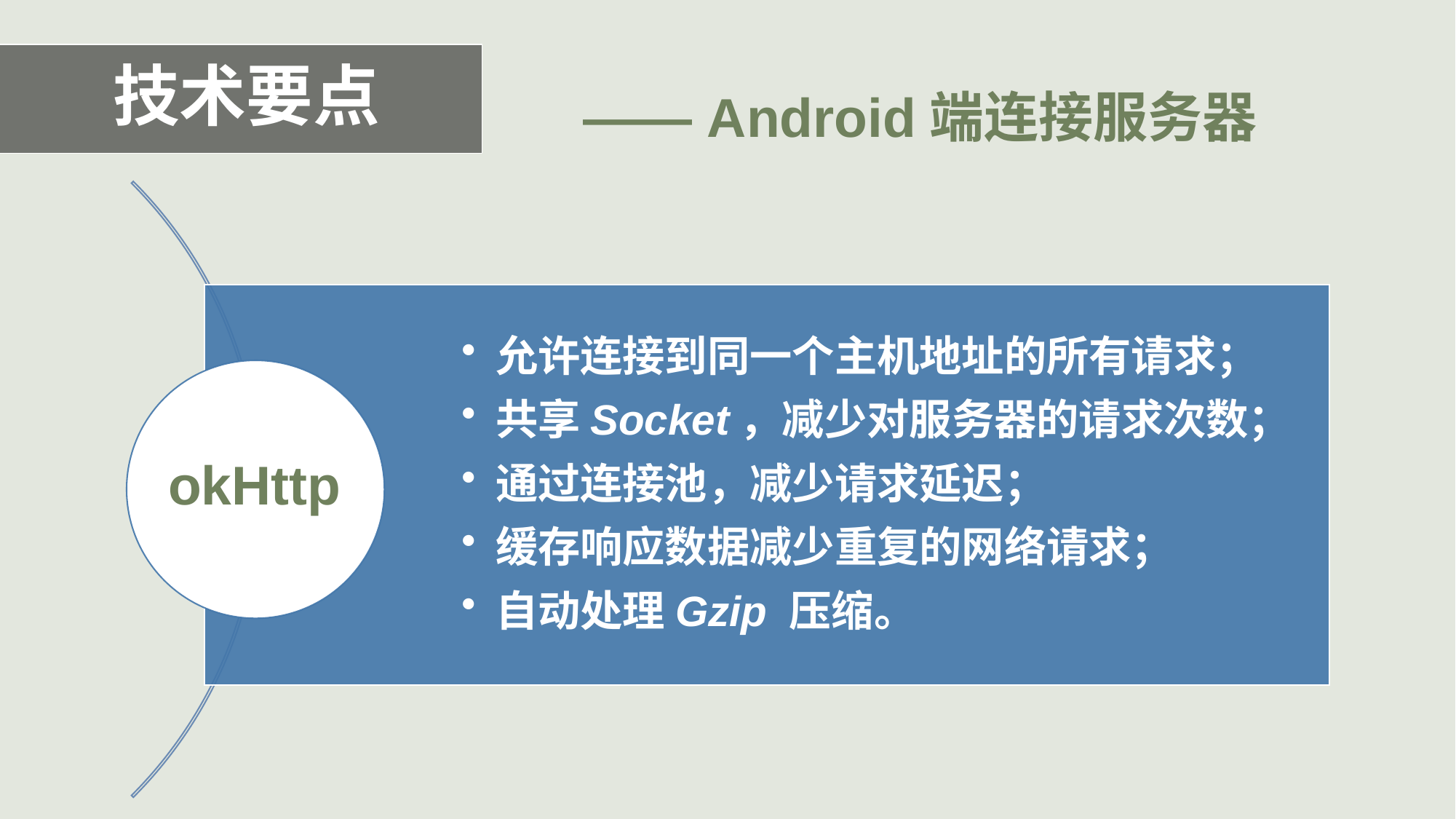

技术要点
—— Android端连接服务器

允许连接到同一个主机地址的所有请求；
共享Socket，减少对服务器的请求次数；
通过连接池，减少请求延迟；
缓存响应数据减少重复的网络请求；
自动处理Gzip 压缩。
okHttp